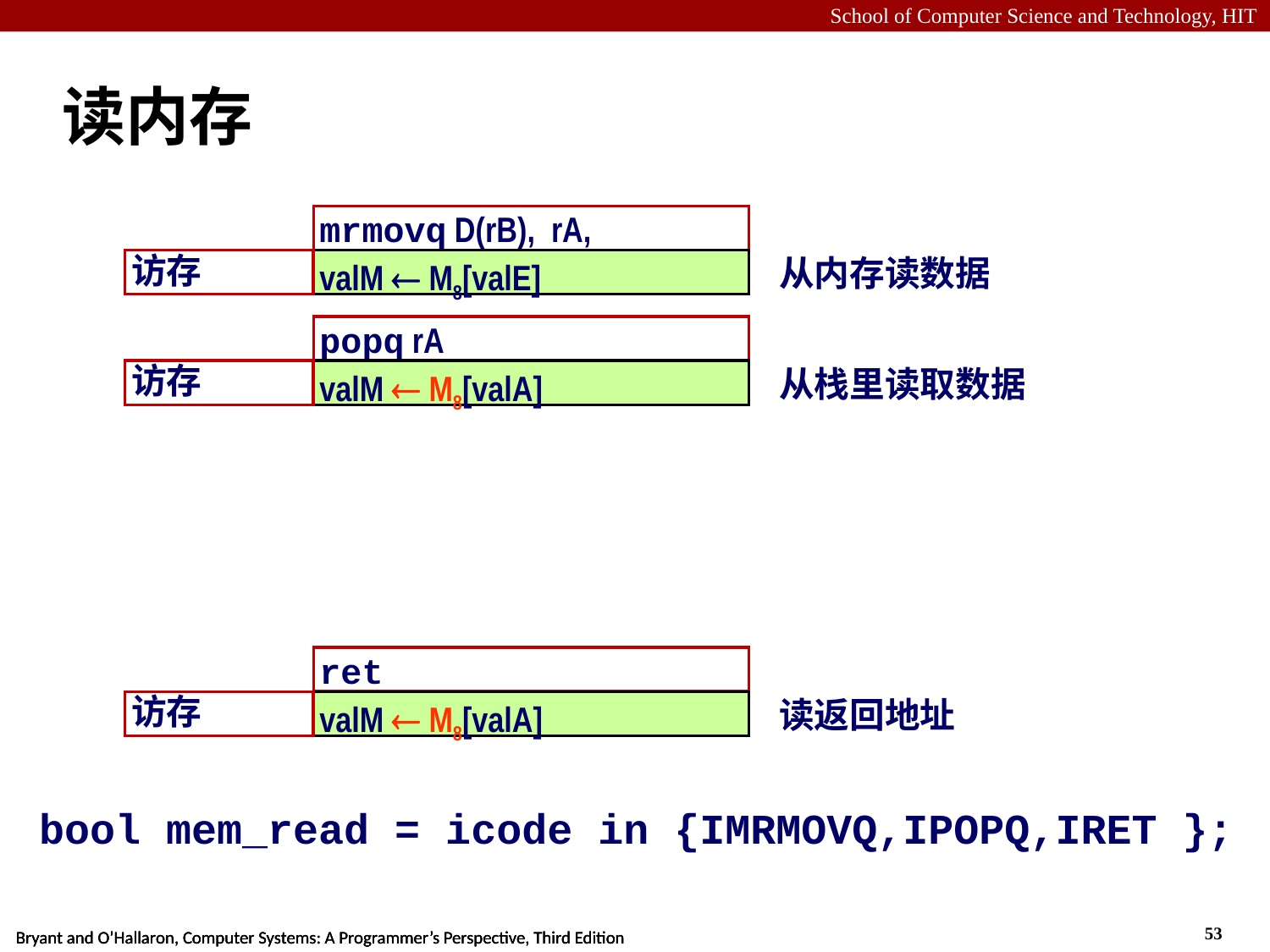

# 读内存
mrmovq D(rB),  rA,
访存
valM ← M8[valE]
从内存读数据
popq rA
访存
valM ← M8[valA]
从栈里读取数据
ret
访存
valM ← M8[valA]
读返回地址
bool mem_read = icode in {IMRMOVQ,IPOPQ,IRET };